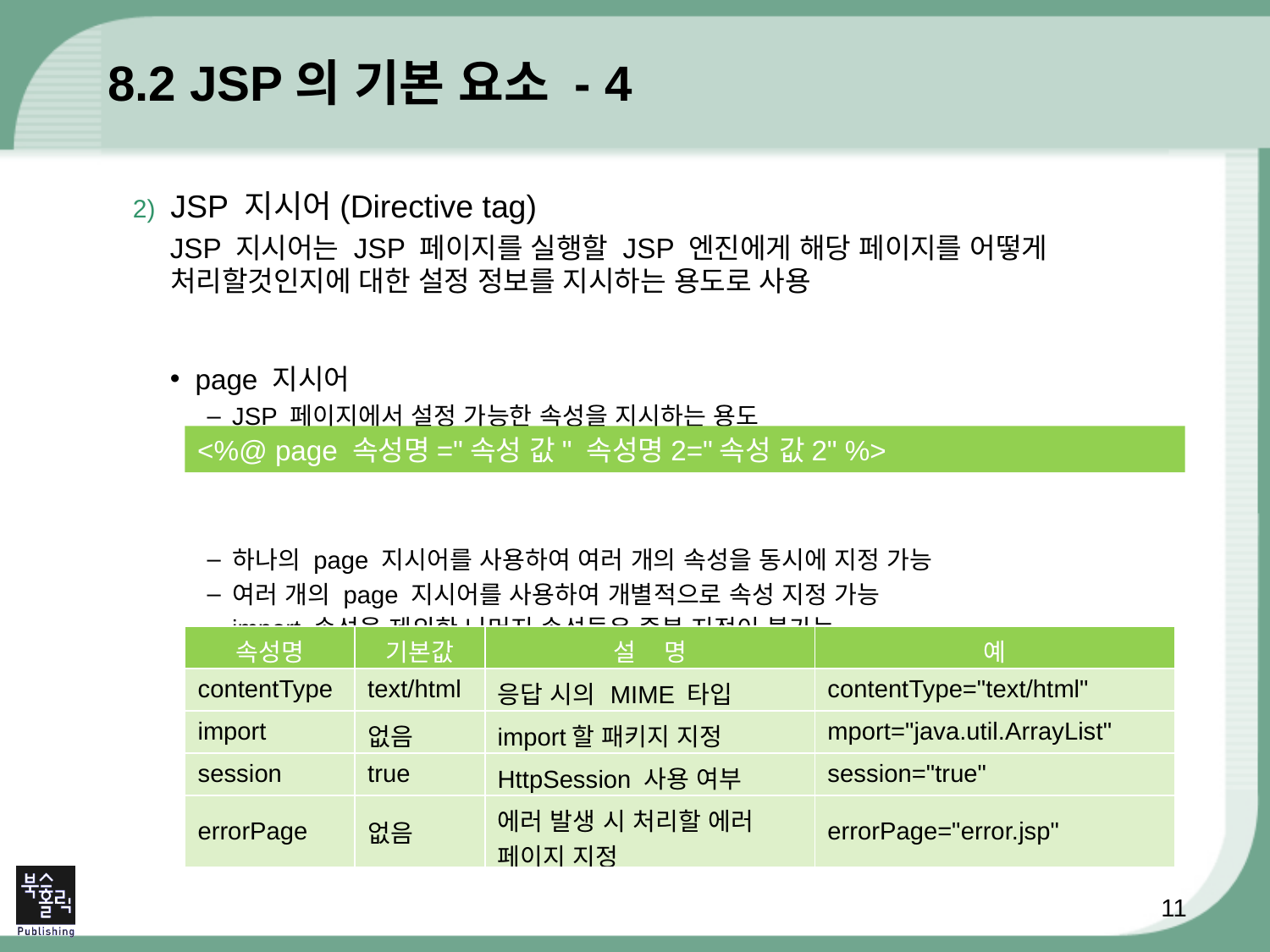

# 8.2 JSP의 기본 요소 - 4
JSP 지시어(Directive tag)
JSP 지시어는 JSP 페이지를 실행할 JSP 엔진에게 해당 페이지를 어떻게 처리할것인지에 대한 설정 정보를 지시하는 용도로 사용

page 지시어
JSP 페이지에서 설정 가능한 속성을 지시하는 용도

하나의 page 지시어를 사용하여 여러 개의 속성을 동시에 지정 가능
여러 개의 page 지시어를 사용하여 개별적으로 속성 지정 가능
import 속성을 제외한 나머지 속성들은 중복 지정이 불가능
<%@ page 속성명="속성 값" 속성명2="속성 값2" %>
| 속성명 | 기본값 | 설 명 | 예 |
| --- | --- | --- | --- |
| contentType | text/html | 응답 시의 MIME 타입 | contentType="text/html" |
| import | 없음 | import할 패키지 지정 | mport="java.util.ArrayList" |
| session | true | HttpSession 사용 여부 | session="true" |
| errorPage | 없음 | 에러 발생 시 처리할 에러 페이지 지정 | errorPage="error.jsp" |
11